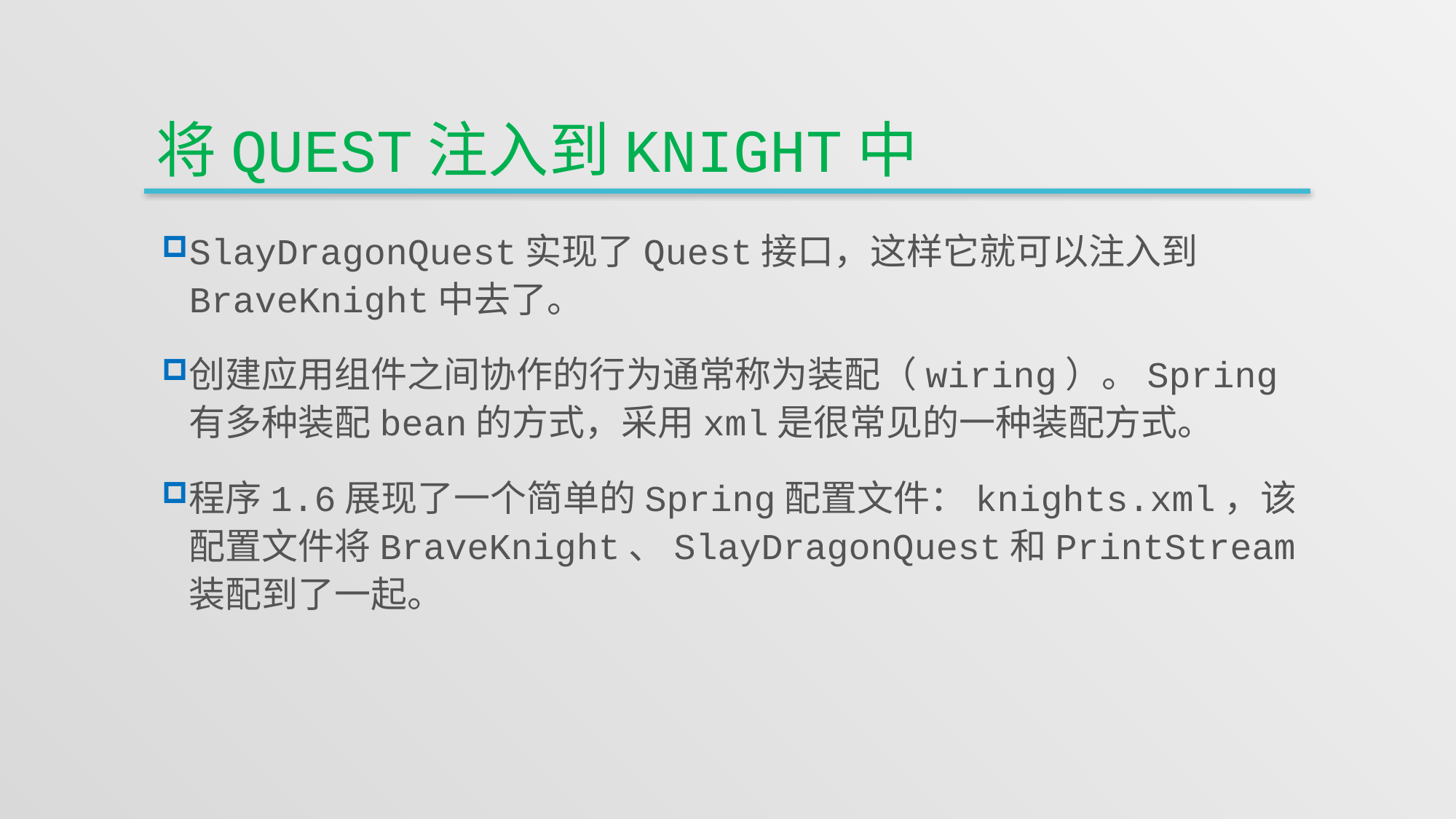

# 将Quest注入到Knight中
SlayDragonQuest实现了Quest接口，这样它就可以注入到BraveKnight中去了。
创建应用组件之间协作的行为通常称为装配（wiring）。Spring有多种装配bean的方式，采用xml是很常见的一种装配方式。
程序1.6展现了一个简单的Spring配置文件：knights.xml，该配置文件将BraveKnight、SlayDragonQuest和PrintStream装配到了一起。